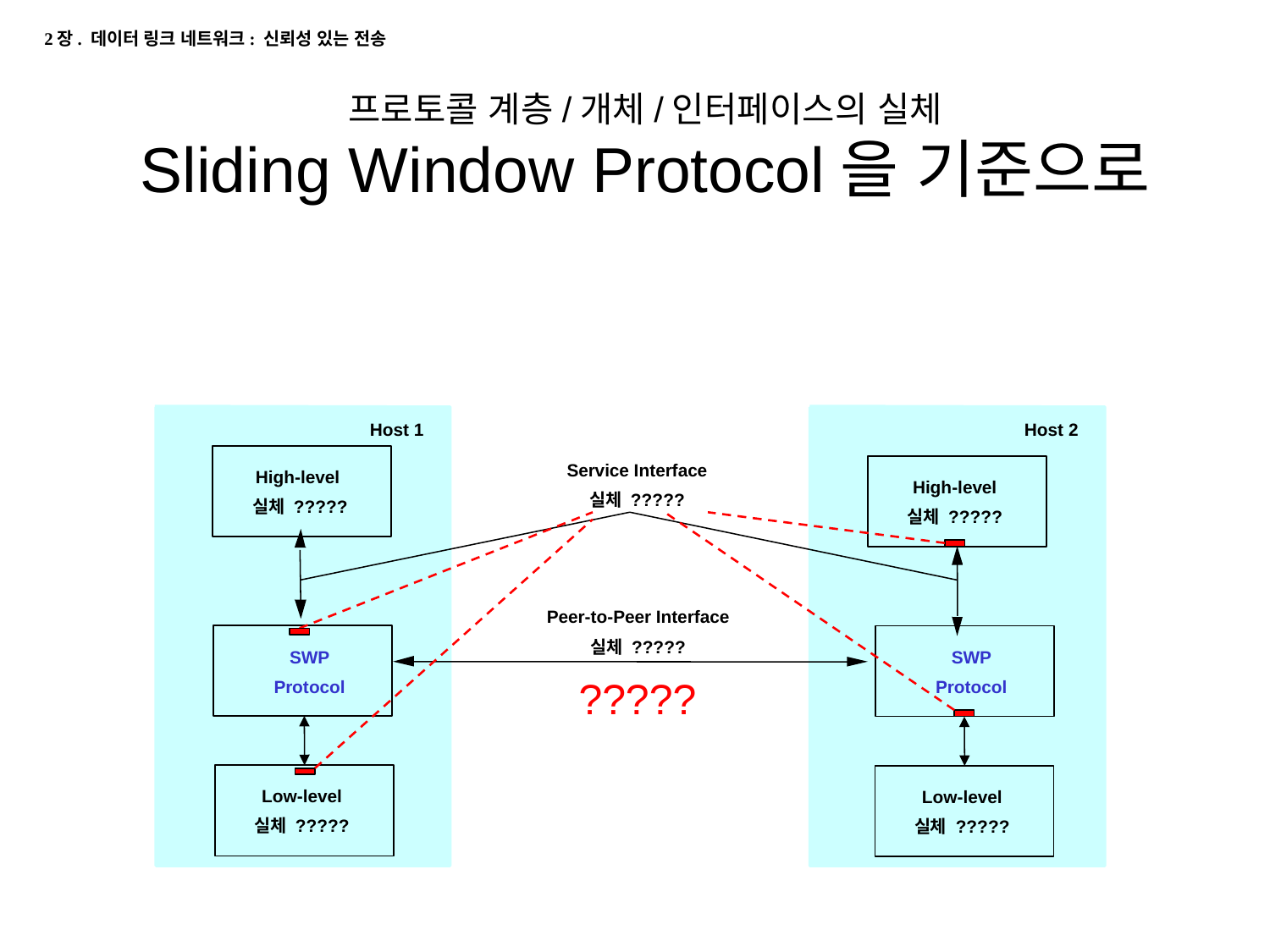

2장. 데이터 링크 네트워크: 신뢰성 있는 전송
# 프로토콜 계층/개체/인터페이스의 실체 Sliding Window Protocol을 기준으로

Host 1
Host 2

High-level
실체 ?????
Service Interface
실체 ?????
High-level
실체 ?????

Peer-to-Peer Interface
실체 ?????

SWP
Protocol

SWP
Protocol

?????

Low-level
실체 ?????

Low-level
실체 ?????